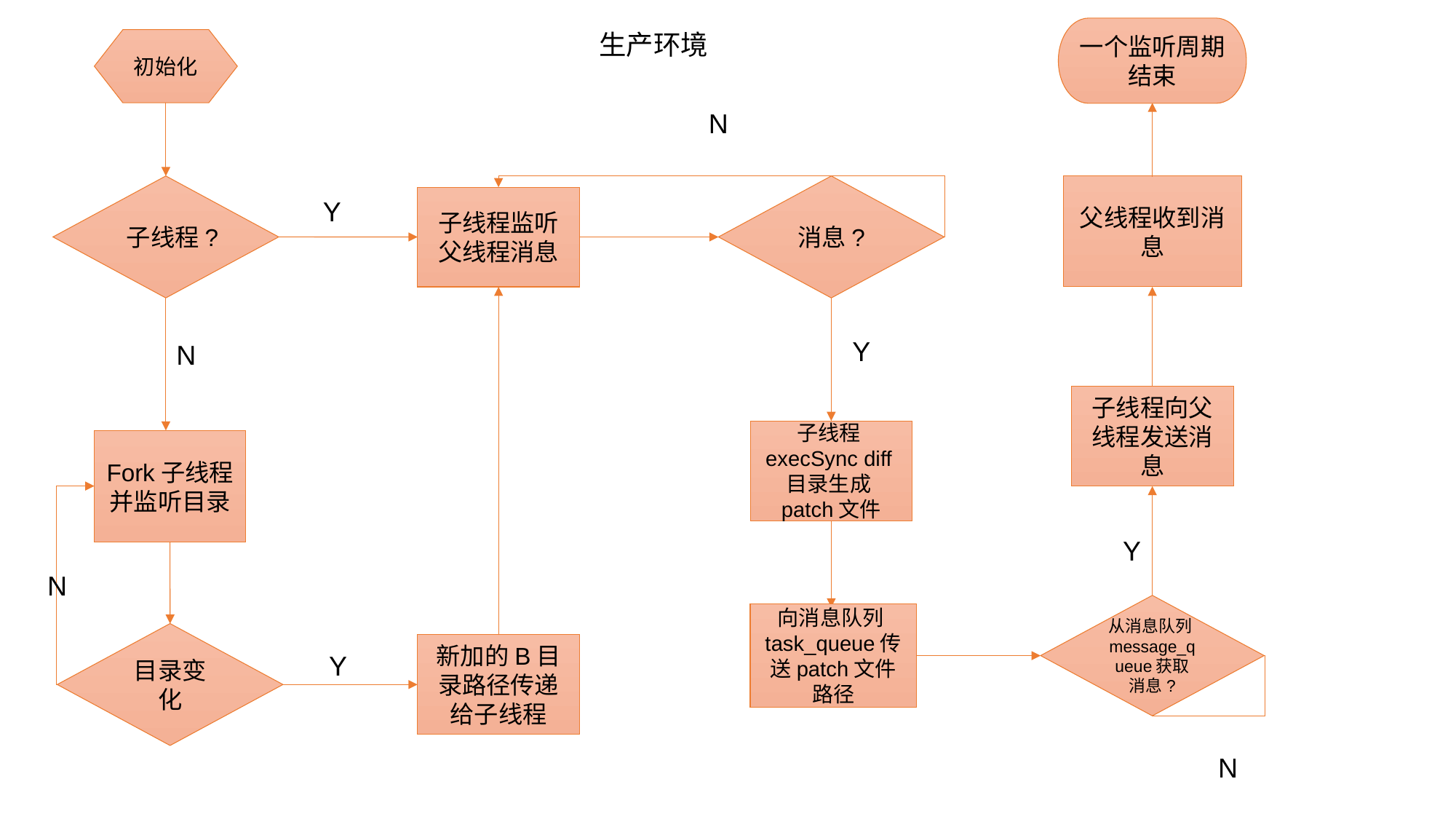

一个监听周期结束
生产环境
初始化
N
子线程?
消息?
父线程收到消息
子线程监听父线程消息
Y
Y
N
子线程向父线程发送消息
子线程execSync diff目录生成patch文件
Fork子线程并监听目录
Y
N
从消息队列message_queue获取消息?
向消息队列task_queue传送patch文件路径
目录变化
新加的B目录路径传递给子线程
Y
N